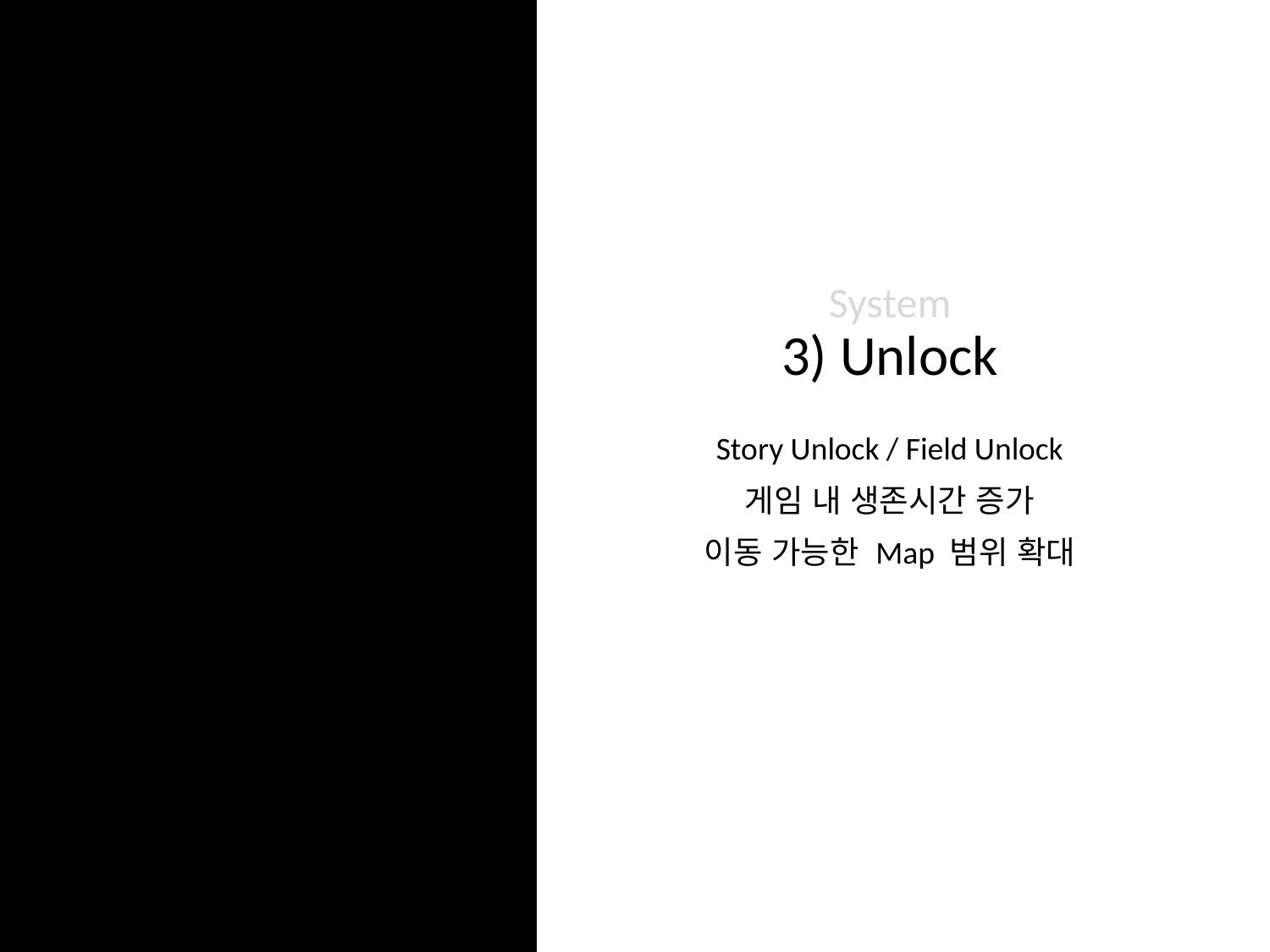

# System 3) Unlock
Story Unlock / Field Unlock
게임 내 생존시간 증가
이동 가능한 Map 범위 확대